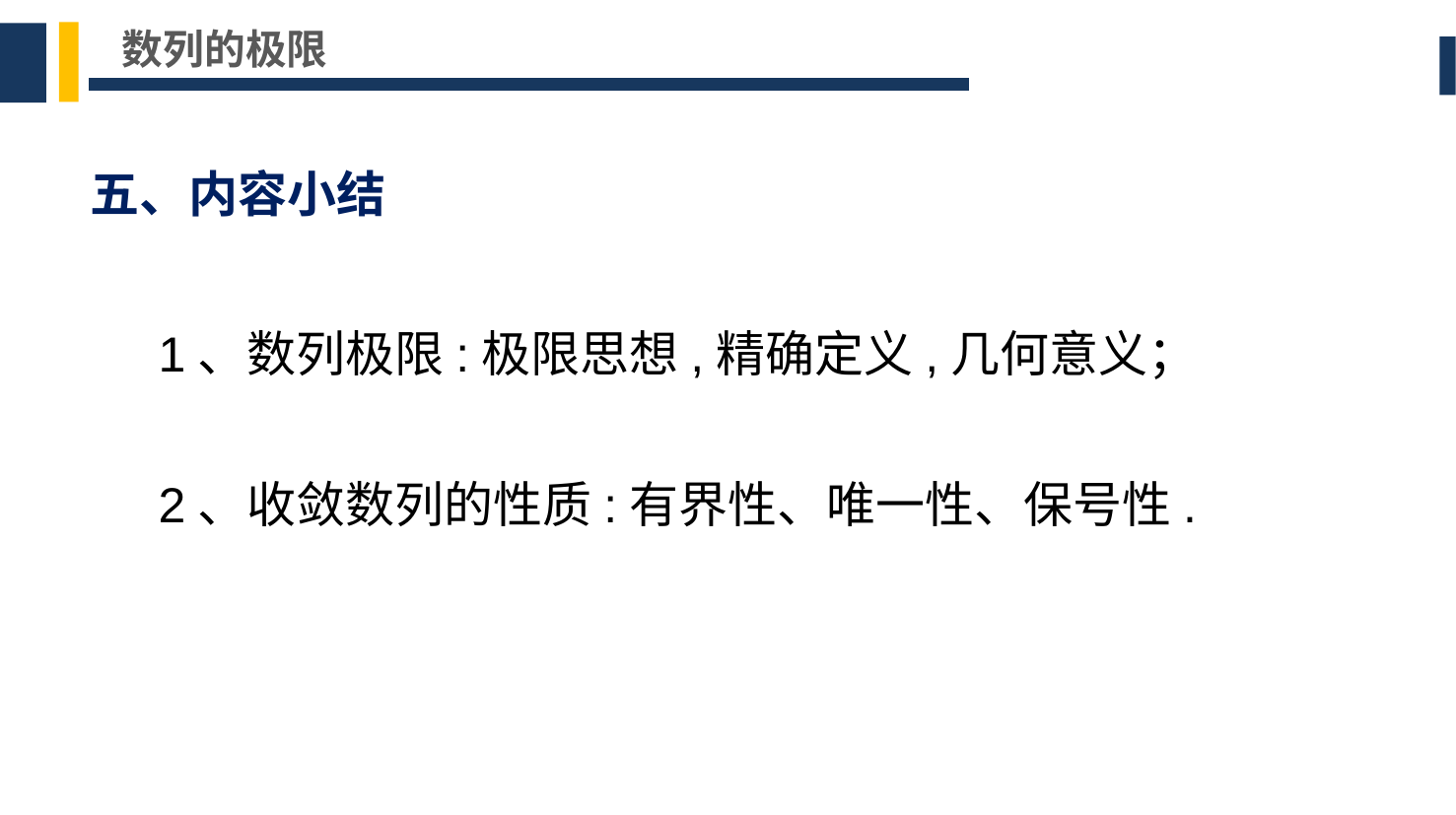

数列的极限
五、内容小结
1、数列极限:极限思想,精确定义,几何意义；

2、收敛数列的性质:有界性、唯一性、保号性.